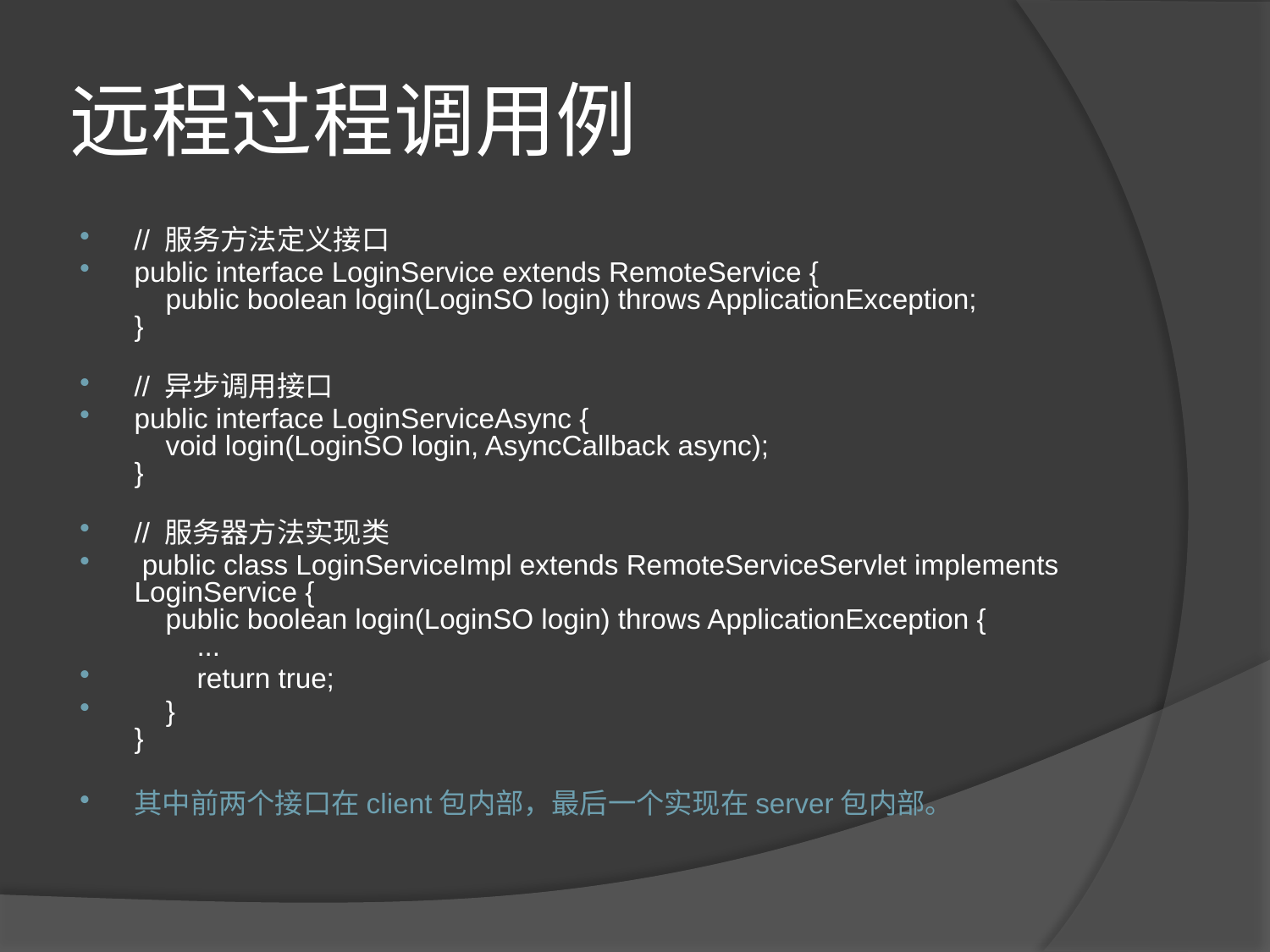

# 远程过程调用例
// 服务方法定义接口
public interface LoginService extends RemoteService {
    public boolean login(LoginSO login) throws ApplicationException;
}
// 异步调用接口
public interface LoginServiceAsync {
    void login(LoginSO login, AsyncCallback async);
}
// 服务器方法实现类
 public class LoginServiceImpl extends RemoteServiceServlet implements LoginService {
    public boolean login(LoginSO login) throws ApplicationException {
        ...
        return true;
    }
}

其中前两个接口在client包内部，最后一个实现在server包内部。